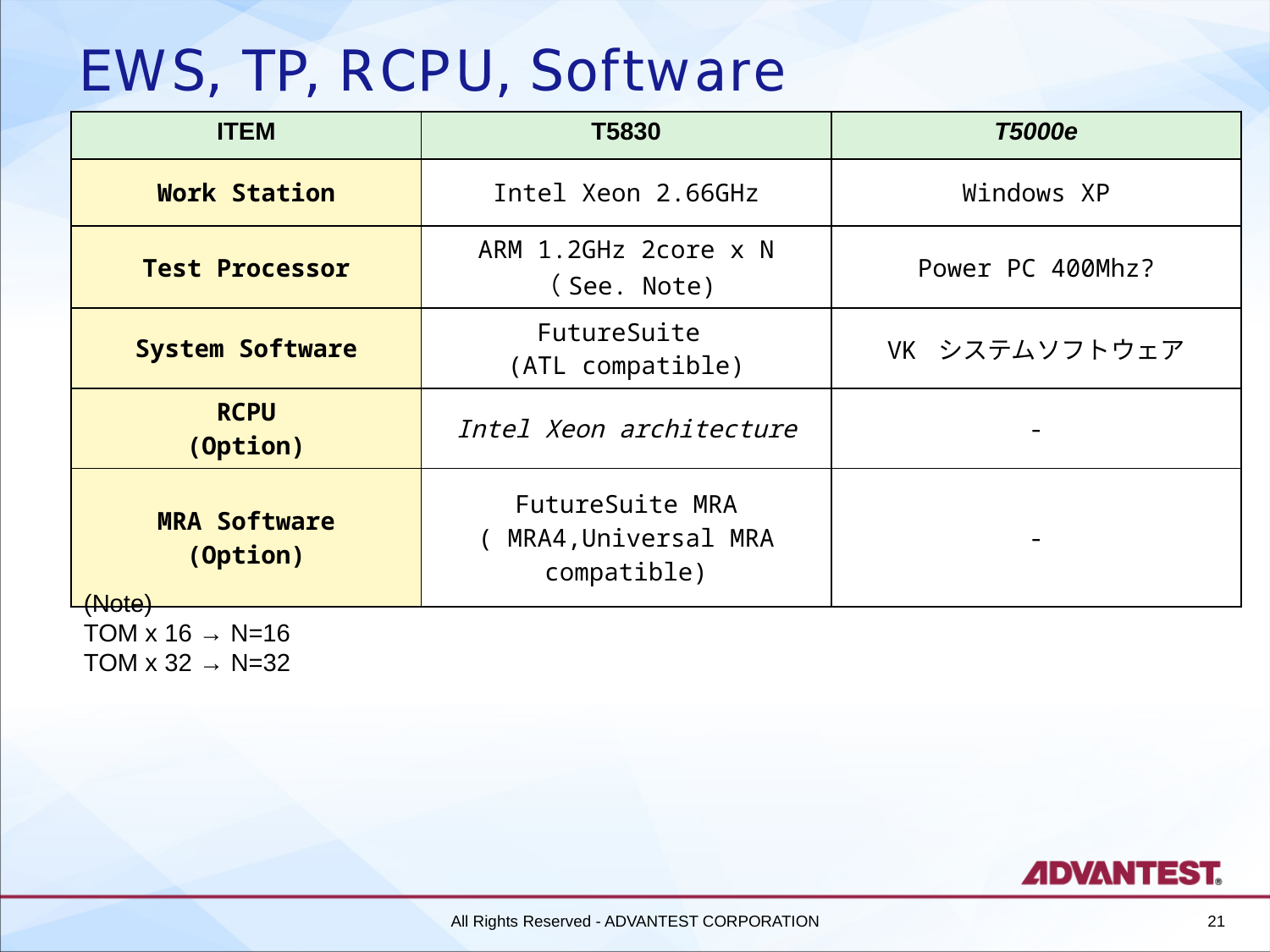

# EWS, TP, RCPU, Software
| ITEM | T5830 | T5000e |
| --- | --- | --- |
| Work Station | Intel Xeon 2.66GHz | Windows XP |
| Test Processor | ARM 1.2GHz 2core x N （See. Note) | Power PC 400Mhz? |
| System Software | FutureSuite (ATL compatible) | VK システムソフトウェア |
| RCPU (Option) | Intel Xeon architecture | - |
| MRA Software (Option) | FutureSuite MRA ( MRA4,Universal MRA compatible) | - |
(Note)
TOM x 16 → N=16
TOM x 32 → N=32
All Rights Reserved - ADVANTEST CORPORATION
21